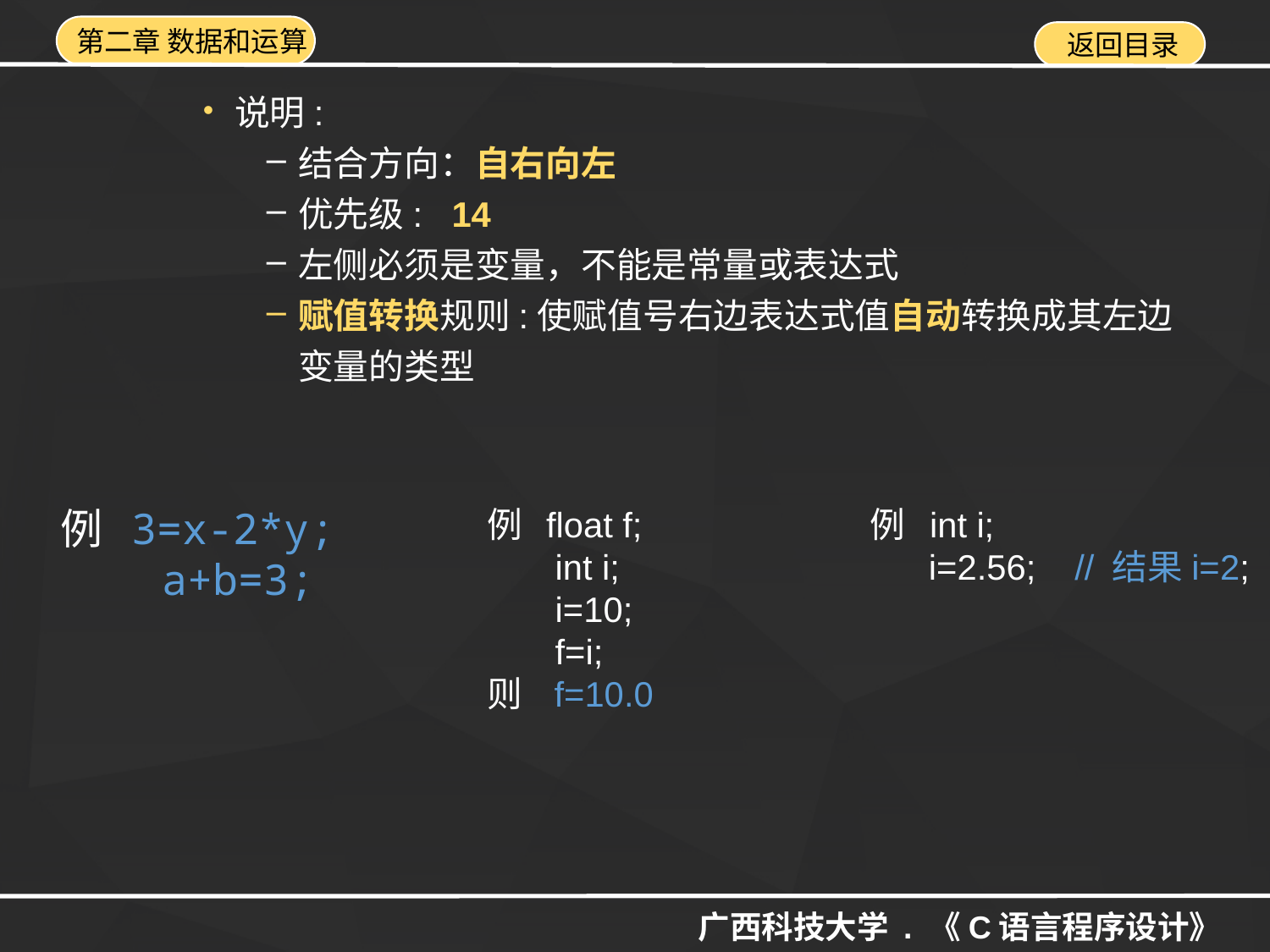

说明:
结合方向：自右向左
优先级:   14
左侧必须是变量，不能是常量或表达式
赋值转换规则:使赋值号右边表达式值自动转换成其左边变量的类型
例  3=x-2*y;
    a+b=3;
例  float f;
       int i;
       i=10;
       f=i;
则   f=10.0
例  int i;
      i=2.56;    // 结果i=2;